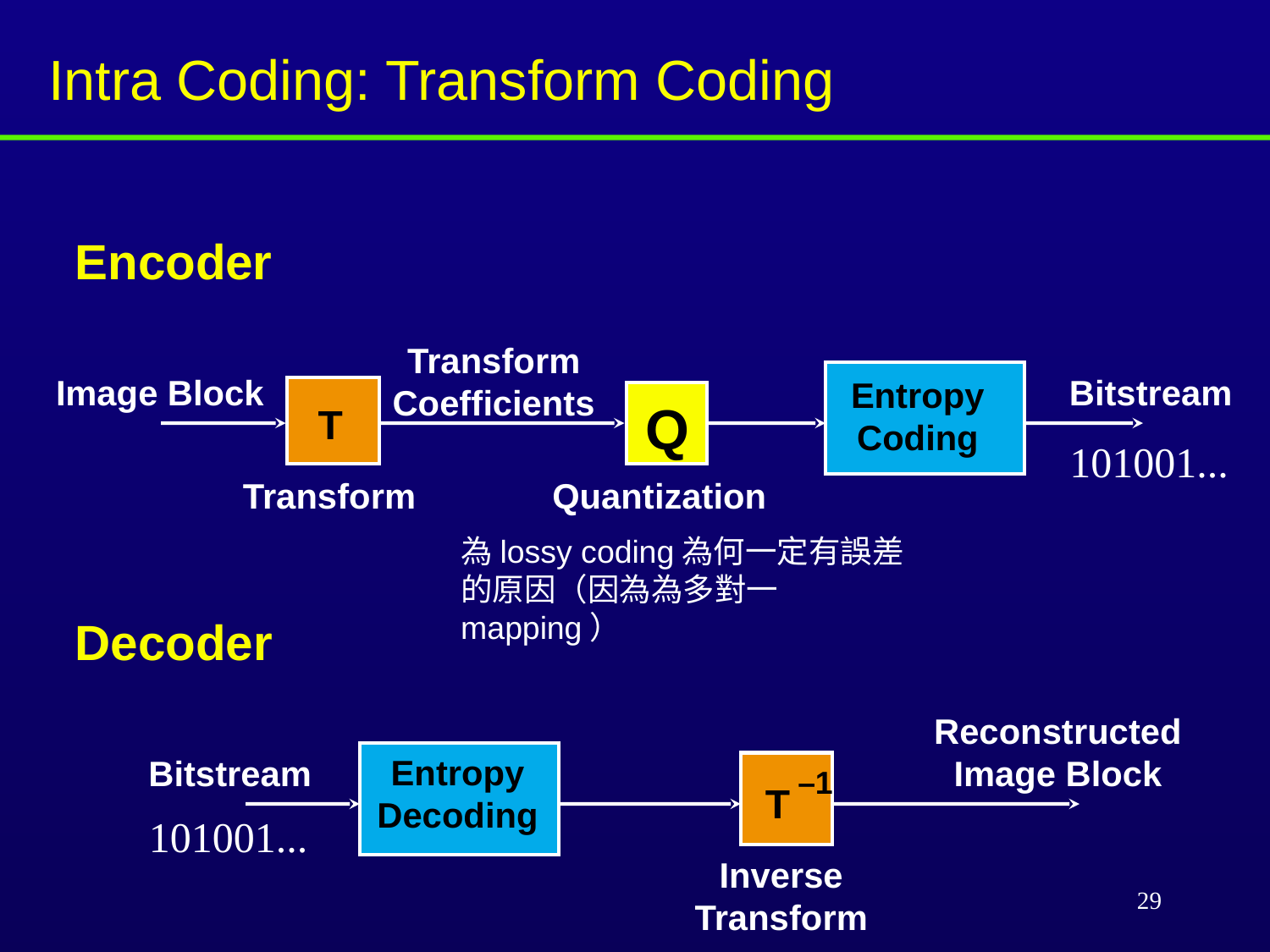

Intra Coding: Transform Coding
Encoder
Transform
Coefficients

Image Block
Bitstream
Entropy
Coding

Q
T

101001...
Transform
Quantization
為lossy coding為何一定有誤差的原因（因為為多對一mapping）
Decoder
Reconstructed
Image Block

Entropy
Decoding

Bitstream

–1
T

101001...
Inverse
Transform
29